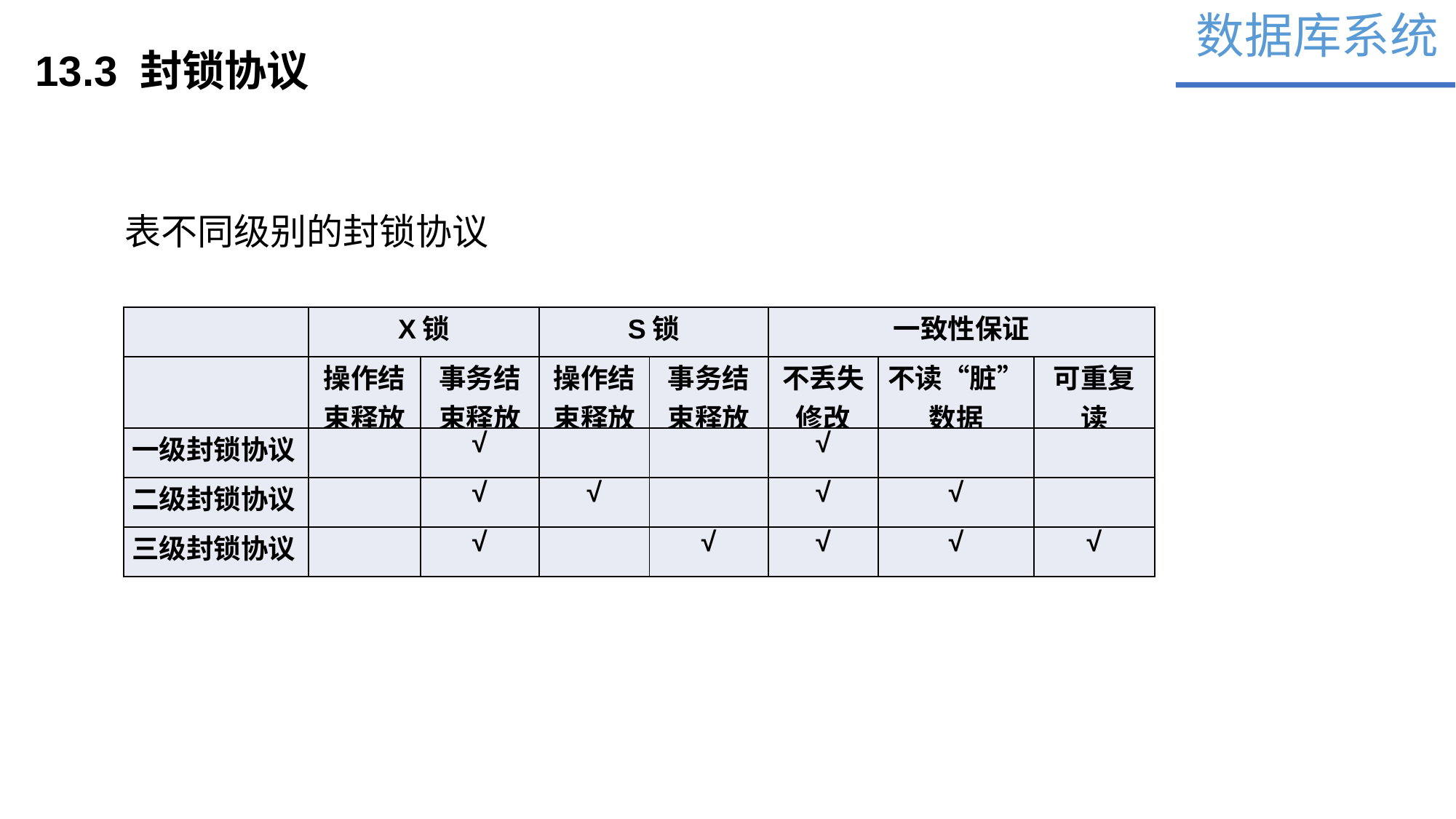

数据库系统
13.3 封锁协议

表不同级别的封锁协议
|  | X锁 |  | S锁 |  | 一致性保证 |  |  |
| --- | --- | --- | --- | --- | --- | --- | --- |
|  | 操作结束释放 | 事务结束释放 | 操作结束释放 | 事务结束释放 | 不丢失 修改 | 不读“脏”数据 | 可重复 读 |
| 一级封锁协议 |  | √ |  |  | √ |  |  |
| 二级封锁协议 |  | √ | √ |  | √ | √ |  |
| 三级封锁协议 |  | √ |  | √ | √ | √ | √ |